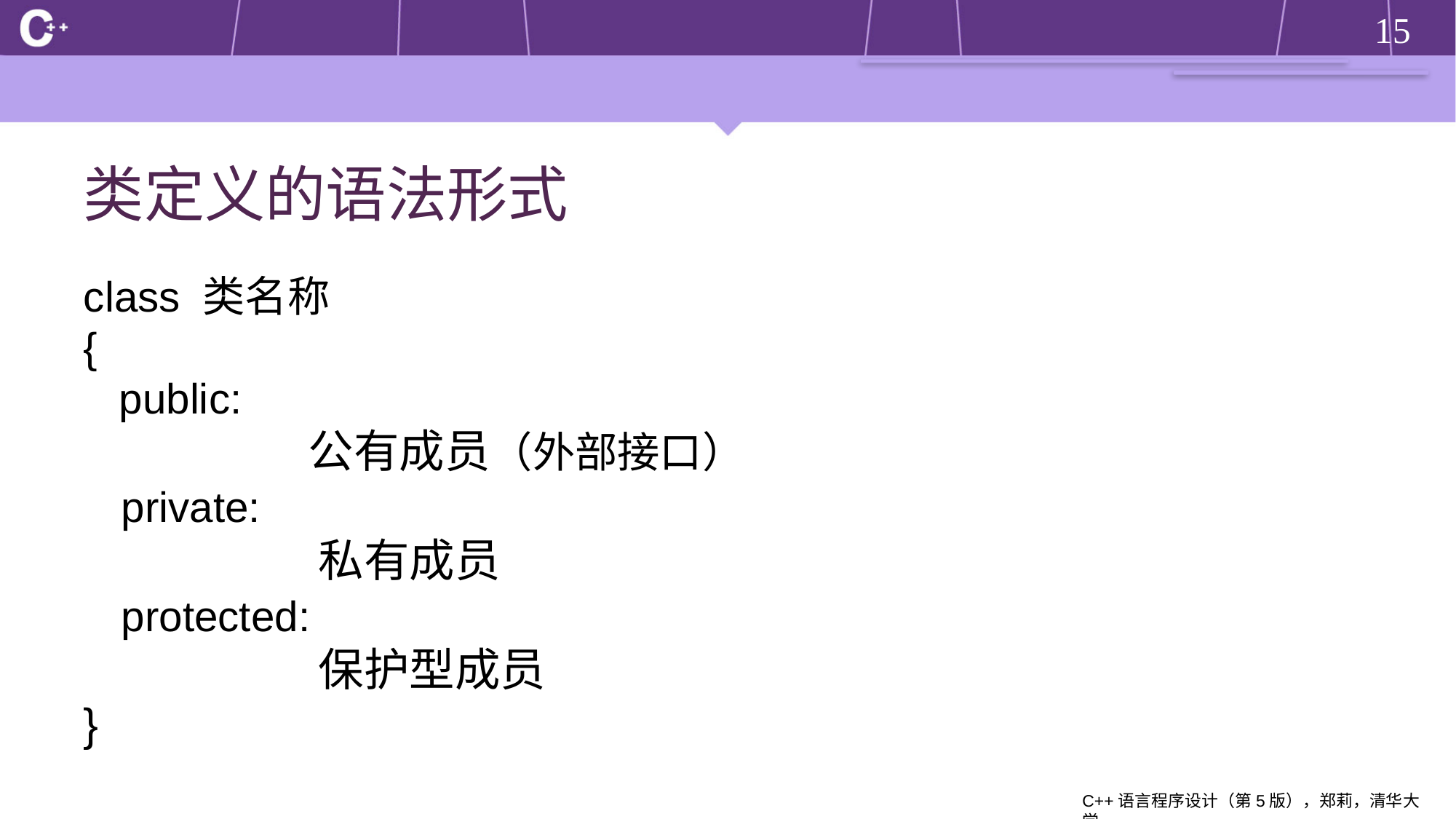

# 类定义的语法形式
class 类名称
{
   public:
                     公有成员（外部接口）
   private:
                      私有成员
   protected:
                      保护型成员
}